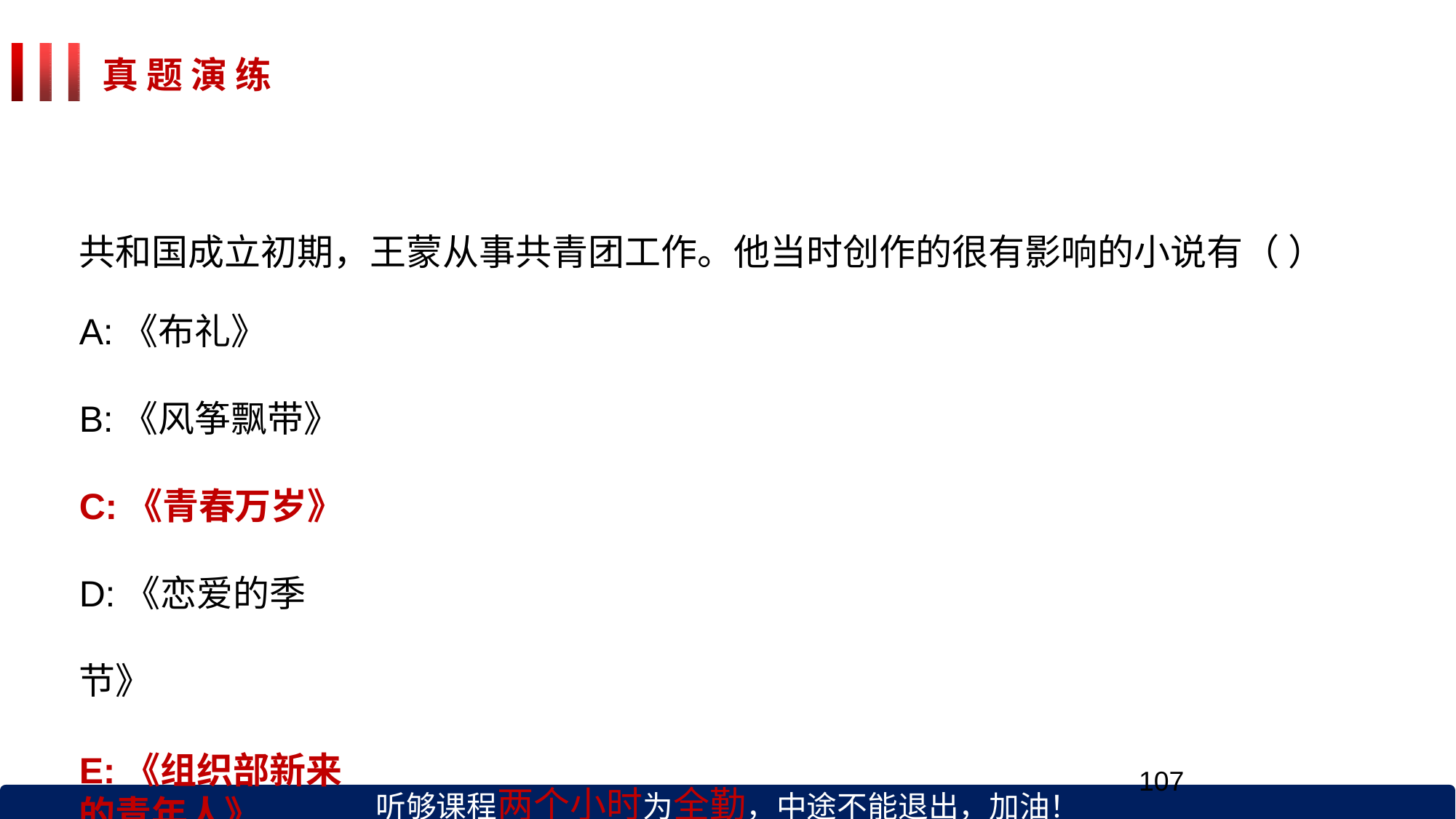

# 真 题 演 练
共和国成立初期，王蒙从事共青团工作。他当时创作的很有影响的小说有（ ）

A:《布礼》
B:《风筝飘带》 C:《青春万岁》 D:《恋爱的季节》

E:《组织部新来的青年人》
107

听够课程两个小时为全勤，中途不能退出，加油！